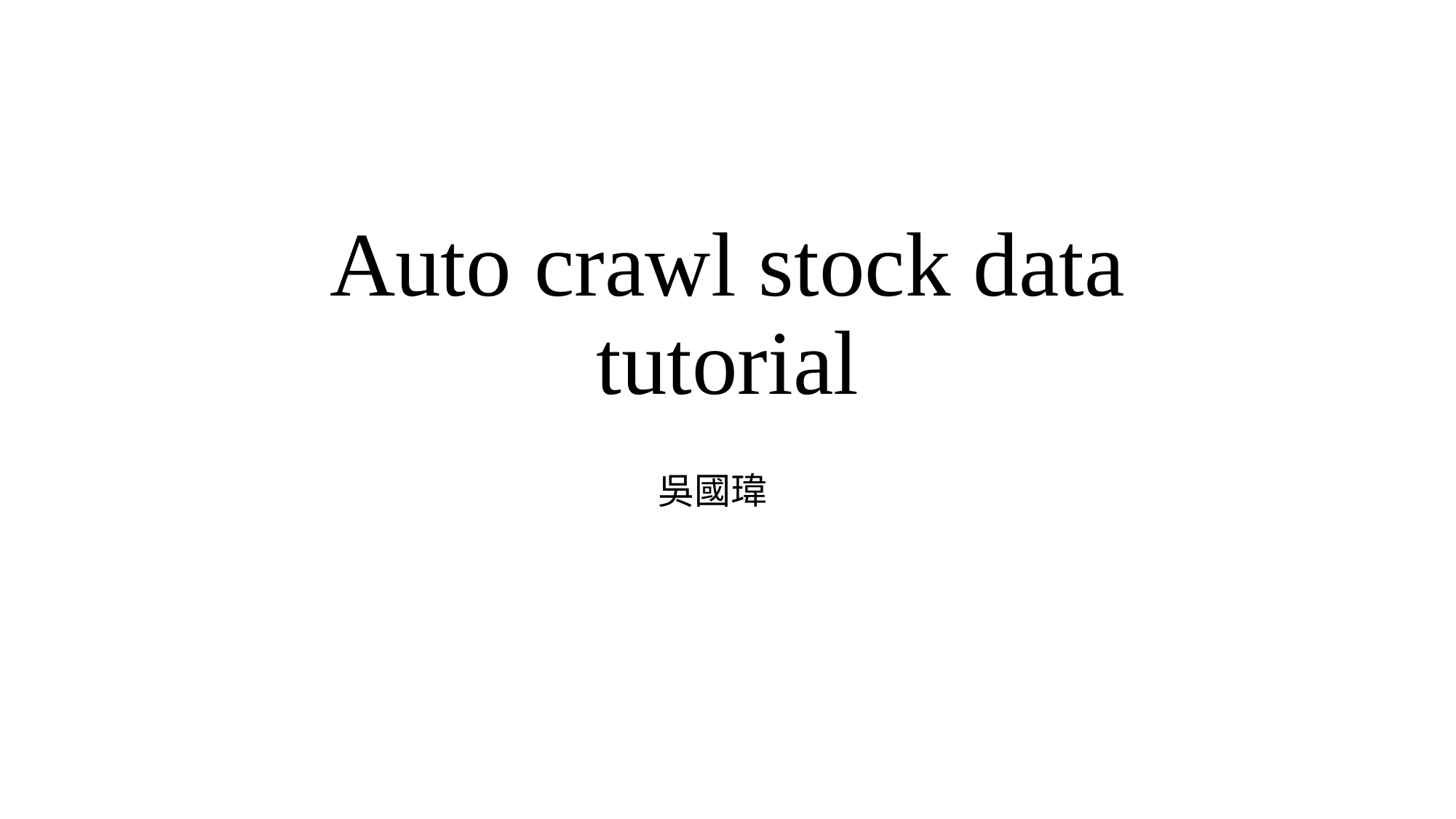

# Auto crawl stock data tutorial
吳國瑋